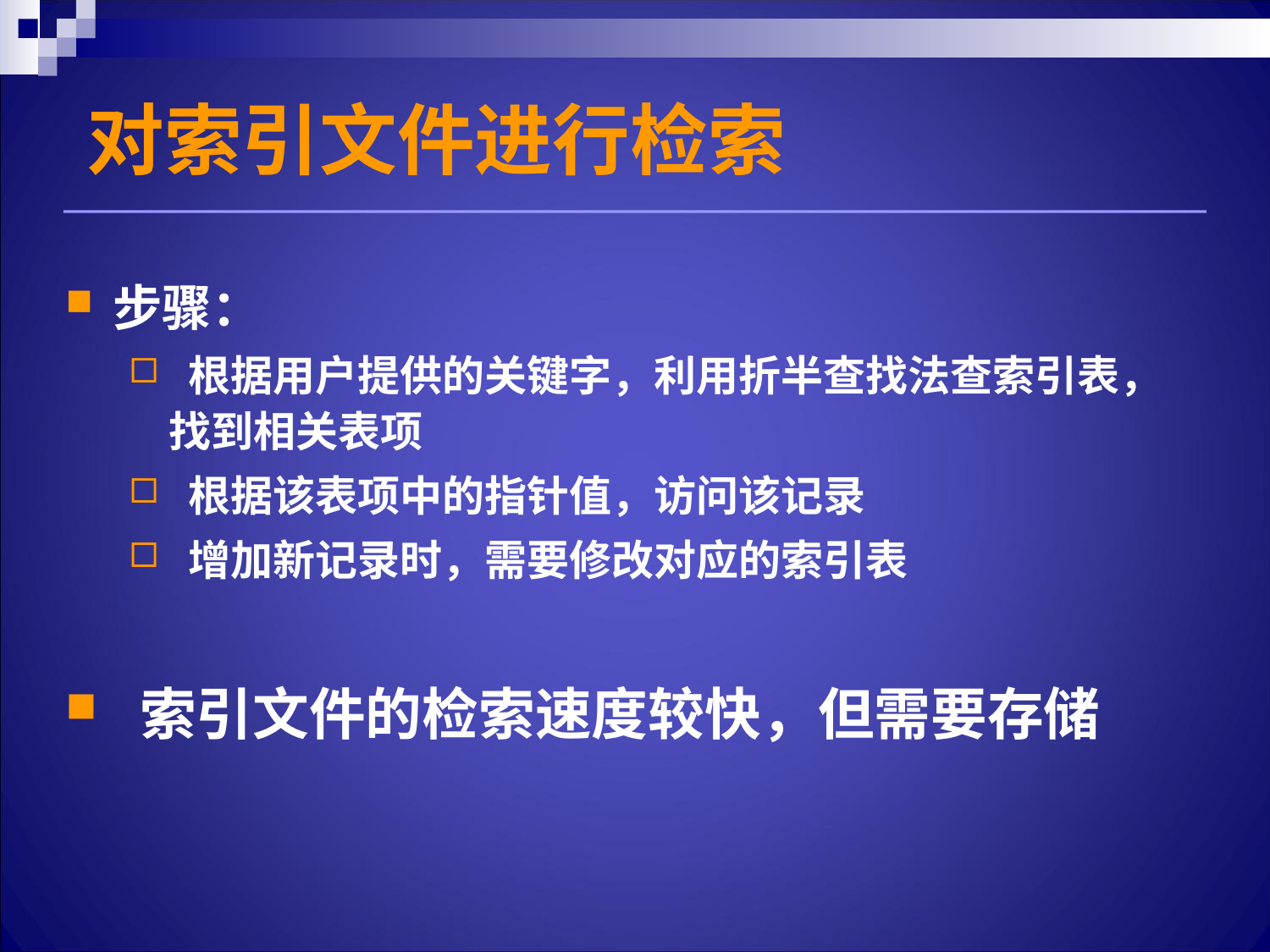

对索引文件进行检索
步骤：
 根据用户提供的关键字，利用折半查找法查索引表，找到相关表项
 根据该表项中的指针值，访问该记录
 增加新记录时，需要修改对应的索引表

 索引文件的检索速度较快，但需要存储